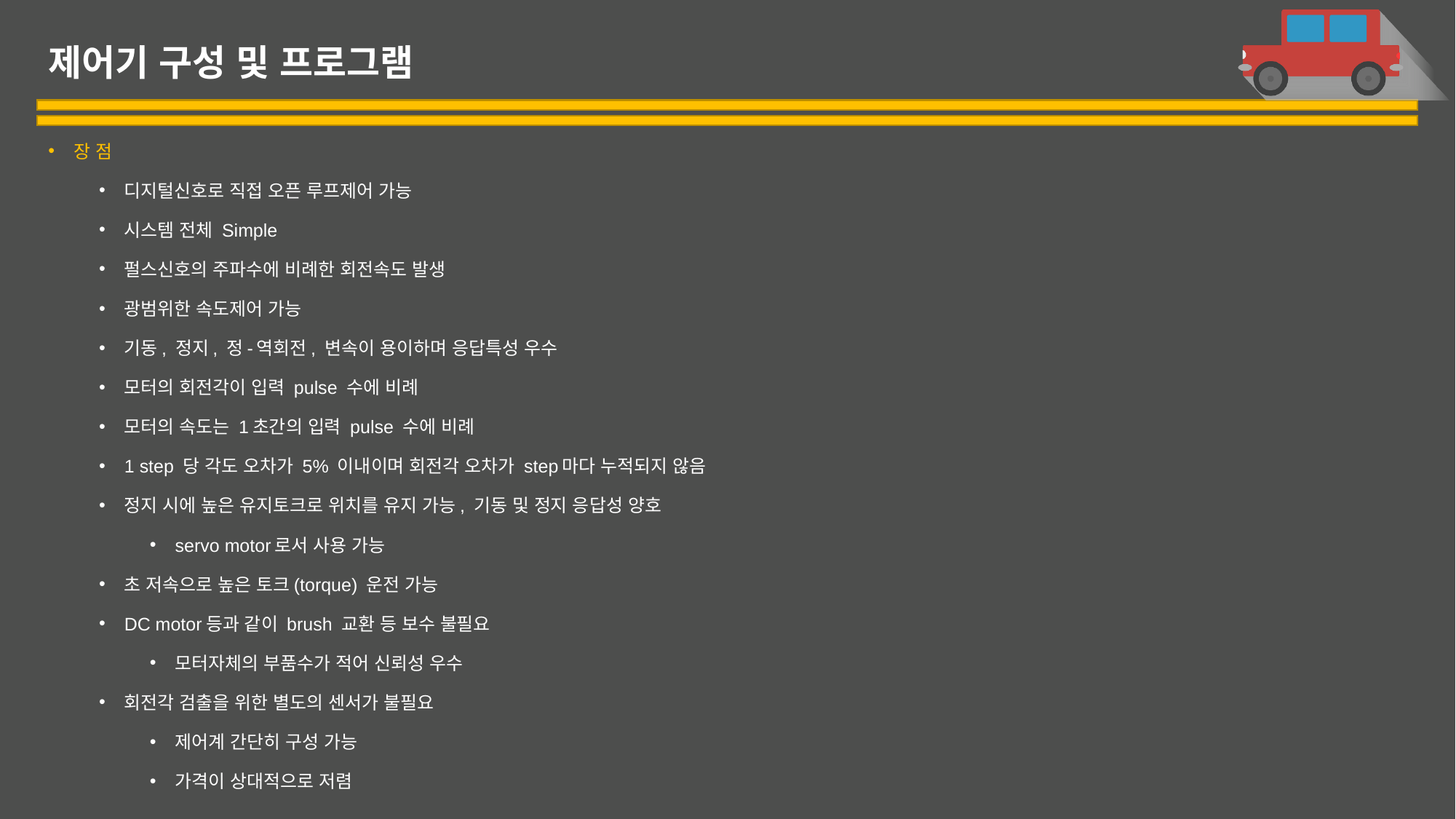

# 제어기 구성 및 프로그램
장 점
디지털신호로 직접 오픈 루프제어 가능
시스템 전체 Simple
펄스신호의 주파수에 비례한 회전속도 발생
광범위한 속도제어 가능
기동, 정지, 정-역회전, 변속이 용이하며 응답특성 우수
모터의 회전각이 입력 pulse 수에 비례
모터의 속도는 1초간의 입력 pulse 수에 비례
1 step 당 각도 오차가 5% 이내이며 회전각 오차가 step마다 누적되지 않음
정지 시에 높은 유지토크로 위치를 유지 가능, 기동 및 정지 응답성 양호
servo motor로서 사용 가능
초 저속으로 높은 토크(torque) 운전 가능
DC motor등과 같이 brush 교환 등 보수 불필요
모터자체의 부품수가 적어 신뢰성 우수
회전각 검출을 위한 별도의 센서가 불필요
제어계 간단히 구성 가능
가격이 상대적으로 저렴